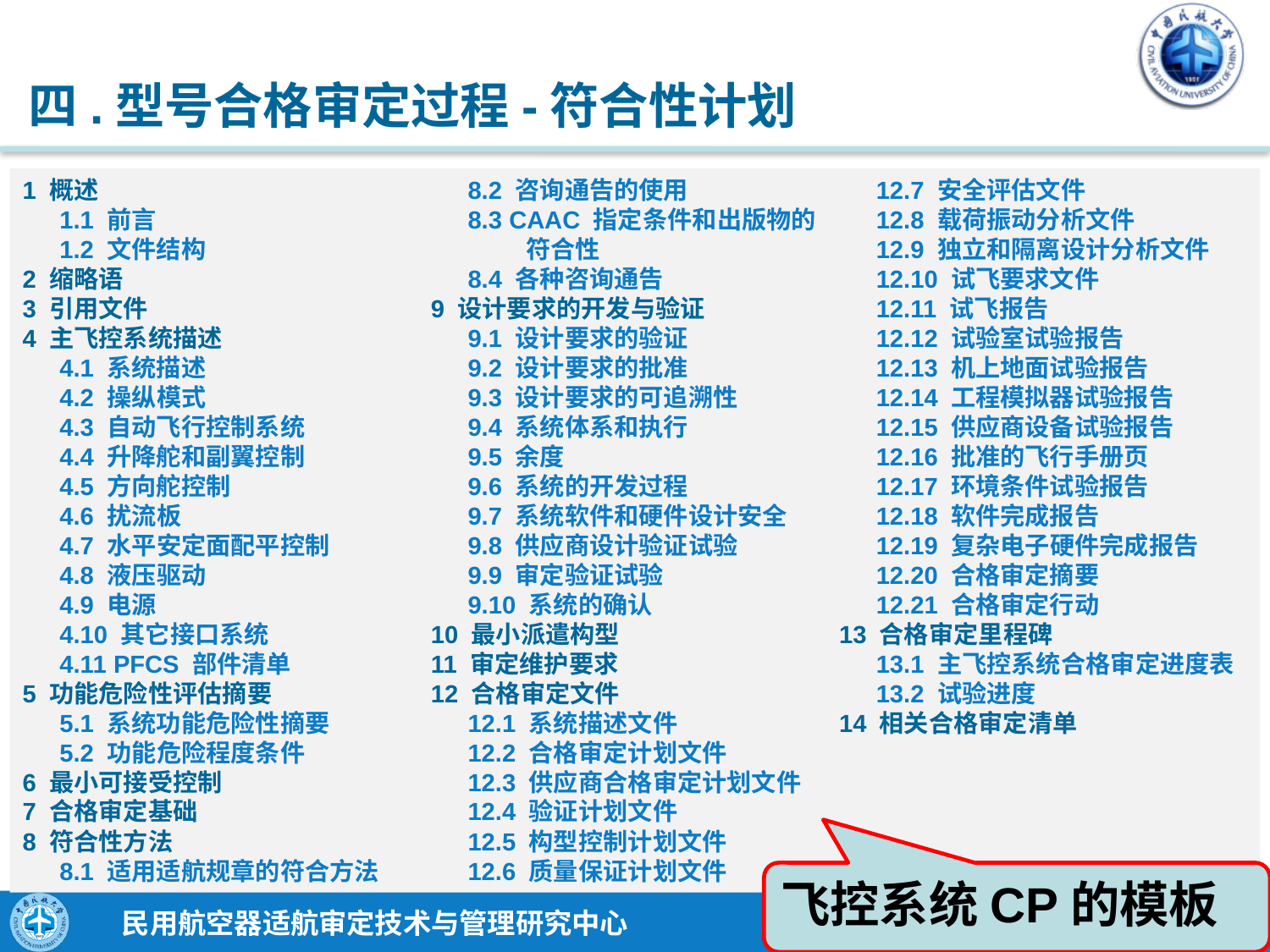

# 四.型号合格审定过程-符合性计划
1 概述
1.1 前言
1.2 文件结构
2 缩略语
3 引用文件
4 主飞控系统描述
4.1 系统描述
4.2 操纵模式
4.3 自动飞行控制系统
4.4 升降舵和副翼控制
4.5 方向舵控制
4.6 扰流板
4.7 水平安定面配平控制
4.8 液压驱动
4.9 电源
4.10 其它接口系统
4.11 PFCS 部件清单
5 功能危险性评估摘要
5.1 系统功能危险性摘要
5.2 功能危险程度条件
6 最小可接受控制
7 合格审定基础
8 符合性方法
8.1 适用适航规章的符合方法
8.2 咨询通告的使用
8.3 CAAC 指定条件和出版物的符合性
8.4 各种咨询通告
9 设计要求的开发与验证
9.1 设计要求的验证
9.2 设计要求的批准
9.3 设计要求的可追溯性
9.4 系统体系和执行
9.5 余度
9.6 系统的开发过程
9.7 系统软件和硬件设计安全
9.8 供应商设计验证试验
9.9 审定验证试验
9.10 系统的确认
10 最小派遣构型
11 审定维护要求
12 合格审定文件
12.1 系统描述文件
12.2 合格审定计划文件
12.3 供应商合格审定计划文件
12.4 验证计划文件
12.5 构型控制计划文件
12.6 质量保证计划文件
12.7 安全评估文件
12.8 载荷振动分析文件
12.9 独立和隔离设计分析文件
12.10 试飞要求文件
12.11 试飞报告
12.12 试验室试验报告
12.13 机上地面试验报告
12.14 工程模拟器试验报告
12.15 供应商设备试验报告
12.16 批准的飞行手册页
12.17 环境条件试验报告
12.18 软件完成报告
12.19 复杂电子硬件完成报告
12.20 合格审定摘要
12.21 合格审定行动
13 合格审定里程碑
13.1 主飞控系统合格审定进度表
13.2 试验进度
14 相关合格审定清单

飞控系统CP的模板